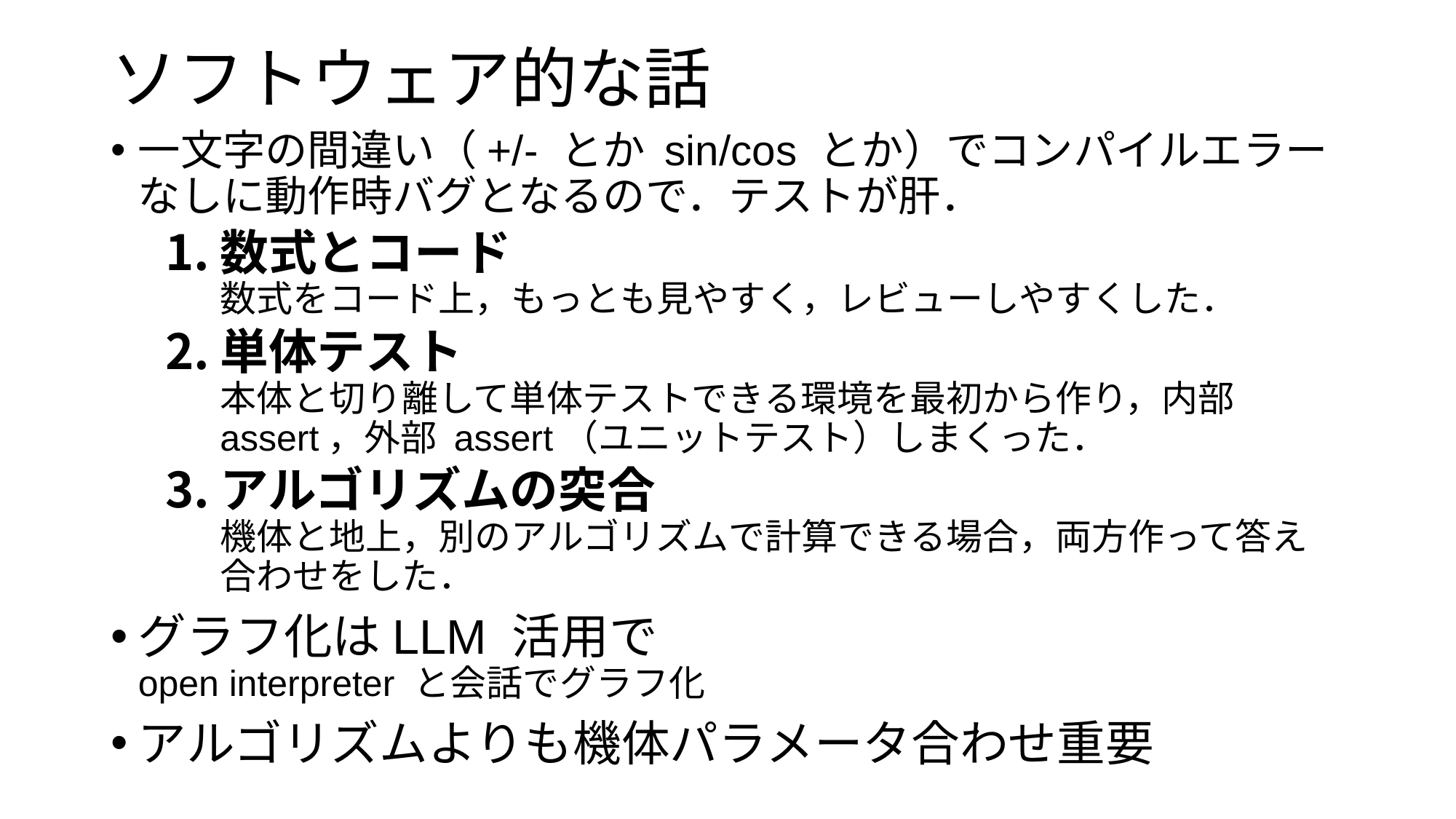

# ソフトウェア的な話
一文字の間違い（+/- とか sin/cos とか）でコンパイルエラーなしに動作時バグとなるので．テストが肝．
数式とコード
数式をコード上，もっとも見やすく，レビューしやすくした．
単体テスト
本体と切り離して単体テストできる環境を最初から作り，内部assert，外部 assert（ユニットテスト）しまくった．
アルゴリズムの突合
機体と地上，別のアルゴリズムで計算できる場合，両方作って答え合わせをした．
グラフ化はLLM 活用で
open interpreter と会話でグラフ化
アルゴリズムよりも機体パラメータ合わせ重要